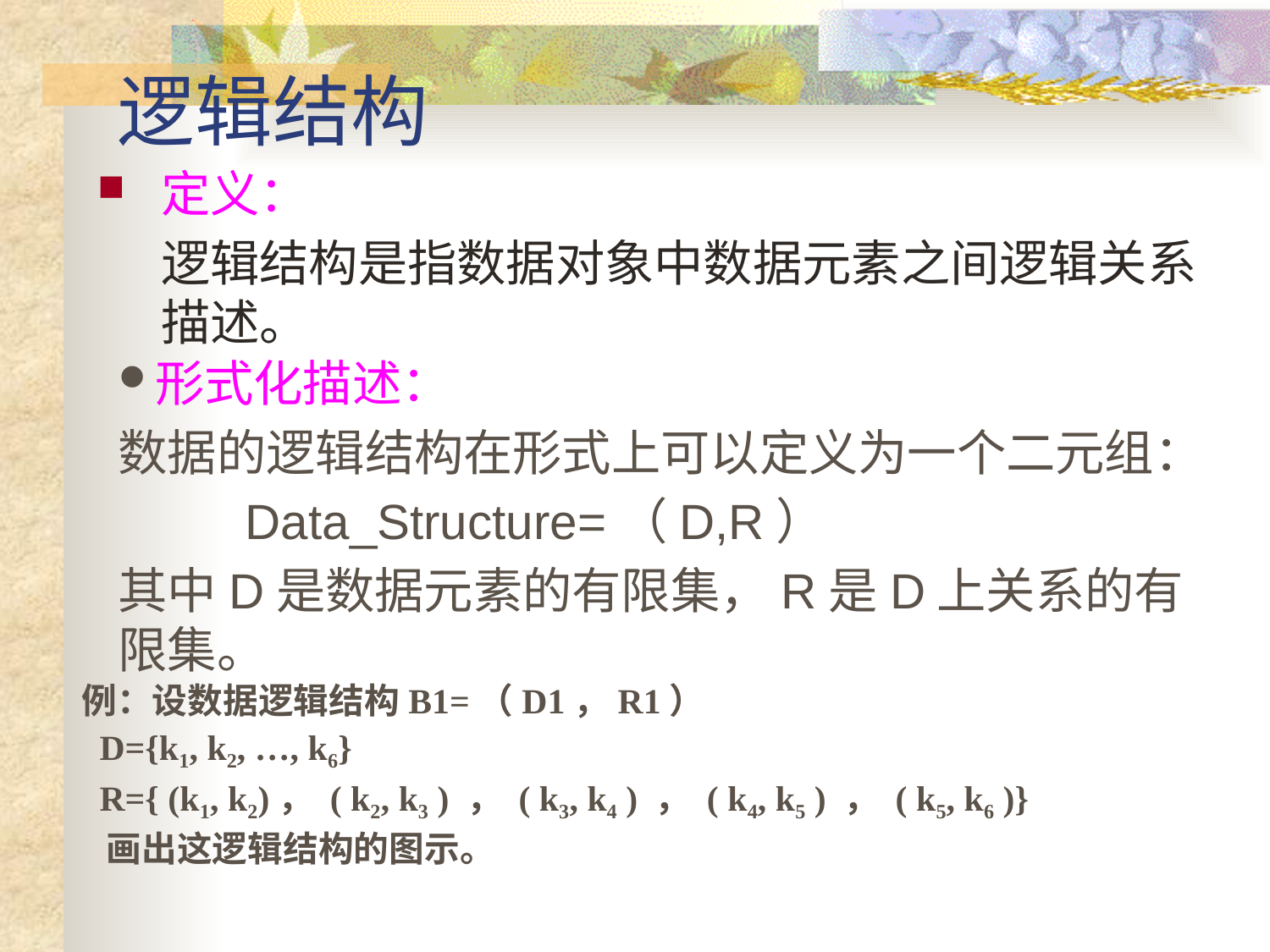

# 逻辑结构
定义：
 	逻辑结构是指数据对象中数据元素之间逻辑关系描述。

形式化描述：
数据的逻辑结构在形式上可以定义为一个二元组：
	Data_Structure=（D,R）
其中D是数据元素的有限集，R是D上关系的有限集。
例：设数据逻辑结构B1=（D1，R1）
  D={k1, k2, …, k6}
  R={ (k1, k2)， ( k2, k3 ) ， ( k3, k4 ) ， ( k4, k5 ) ， ( k5, k6 )}
  画出这逻辑结构的图示。